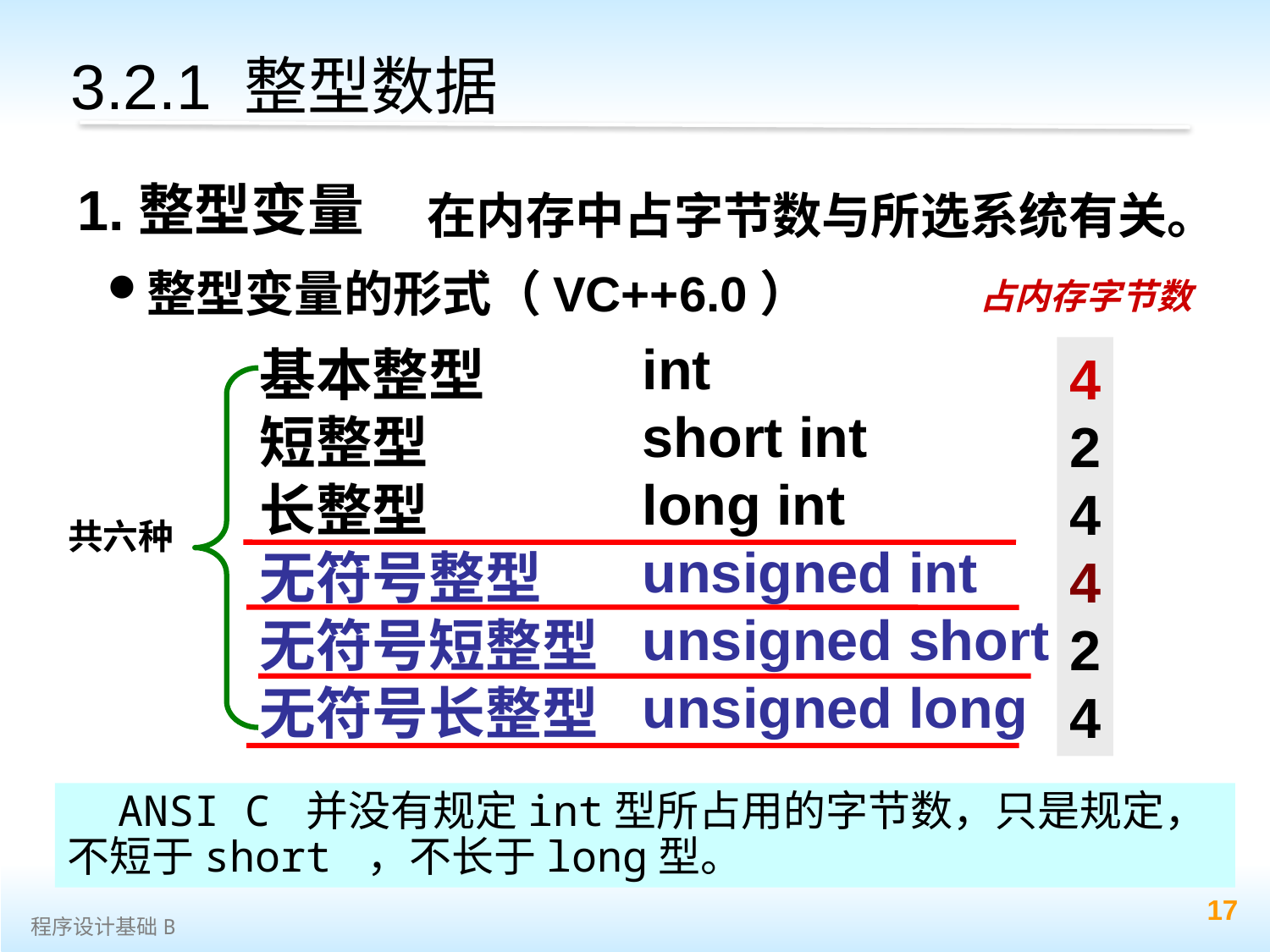

3.2.1 整型数据
1.整型变量
在内存中占字节数与所选系统有关。
整型变量的形式（VC++6.0）
占内存字节数
int
short int
long int
unsigned int
unsigned short unsigned long
基本整型
短整型
长整型
无符号整型
无符号短整型
无符号长整型
4
2
4
4
2
4

共六种

  ANSI C 并没有规定int型所占用的字节数，只是规定，不短于short ，不长于long型。
17